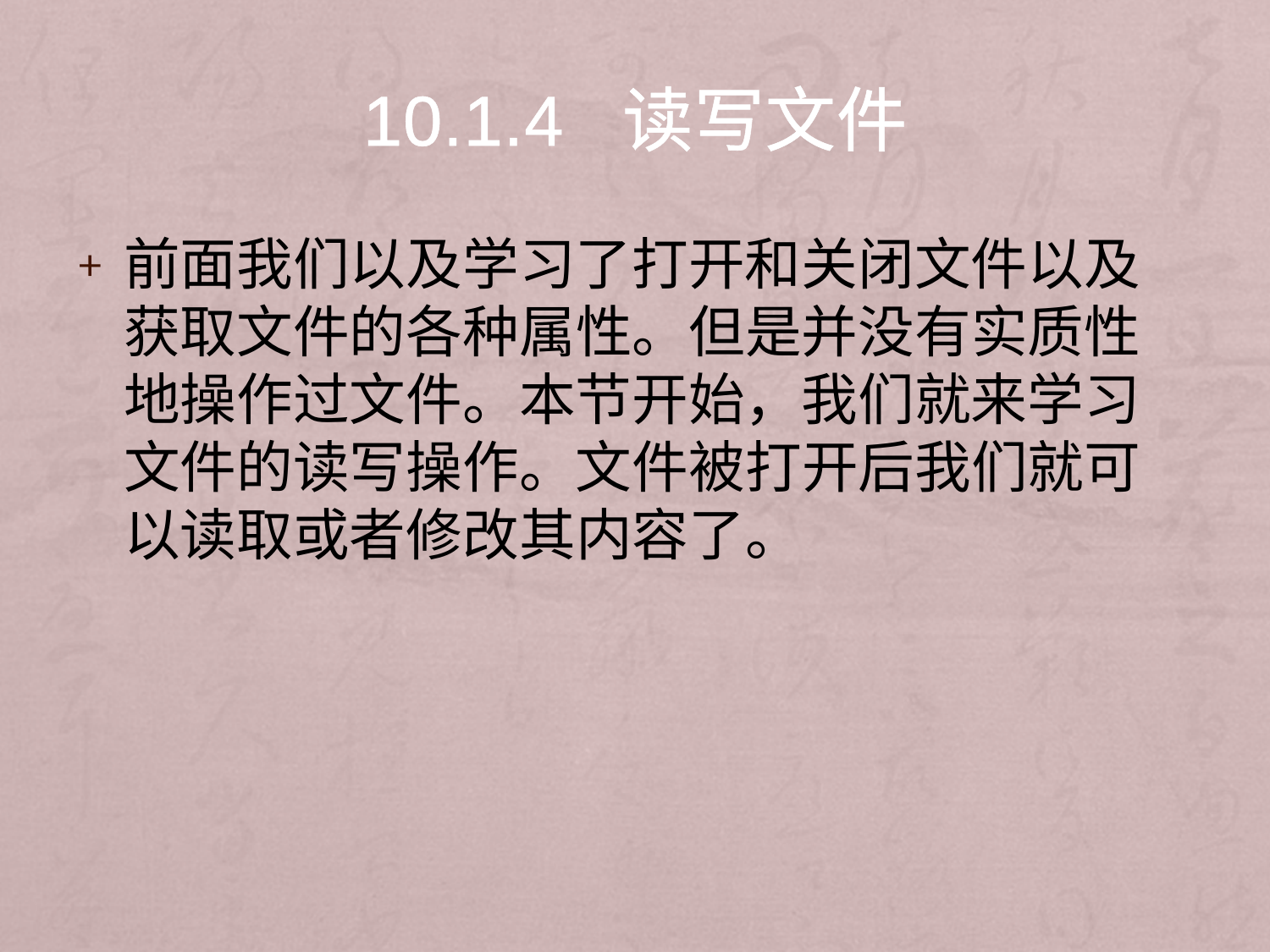

# 10.1.4  读写文件
前面我们以及学习了打开和关闭文件以及获取文件的各种属性。但是并没有实质性地操作过文件。本节开始，我们就来学习文件的读写操作。文件被打开后我们就可以读取或者修改其内容了。